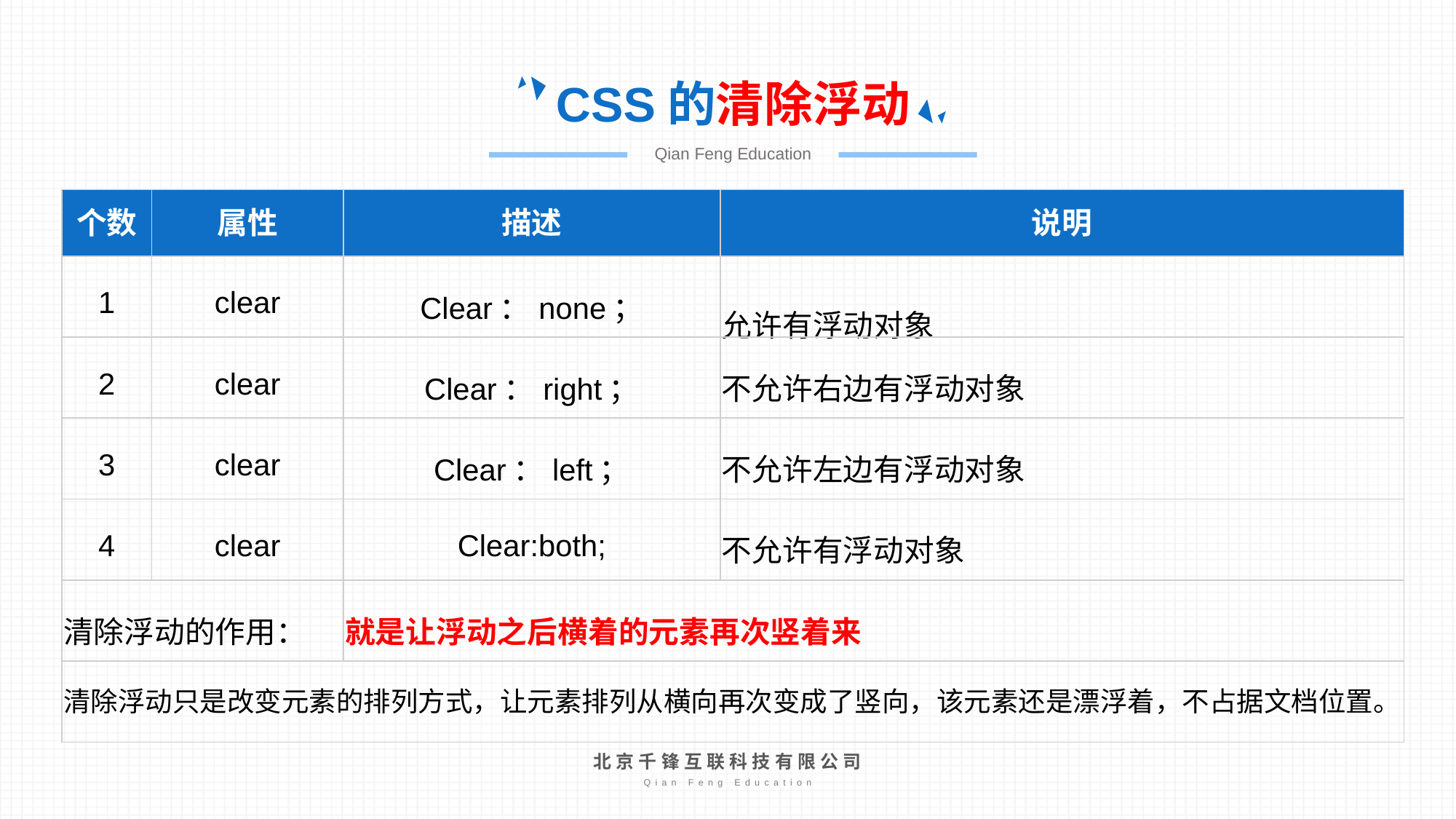

CSS的清除浮动

Qian Feng Education

| 个数 | 属性 | 描述 | 说明 |
| --- | --- | --- | --- |
| 1 | clear | Clear：none； | 允许有浮动对象 |
| 2 | clear | Clear：right； | 不允许右边有浮动对象 |
| 3 | clear | Clear：left； | 不允许左边有浮动对象 |
| 4 | clear | Clear:both; | 不允许有浮动对象 |
| 清除浮动的作用： |  | 就是让浮动之后横着的元素再次竖着来 |  |
| 清除浮动只是改变元素的排列方式，让元素排列从横向再次变成了竖向，该元素还是漂浮着，不占据文档位置。 |  |  |  |
北京千锋互联科技有限公司
Qian Feng Education